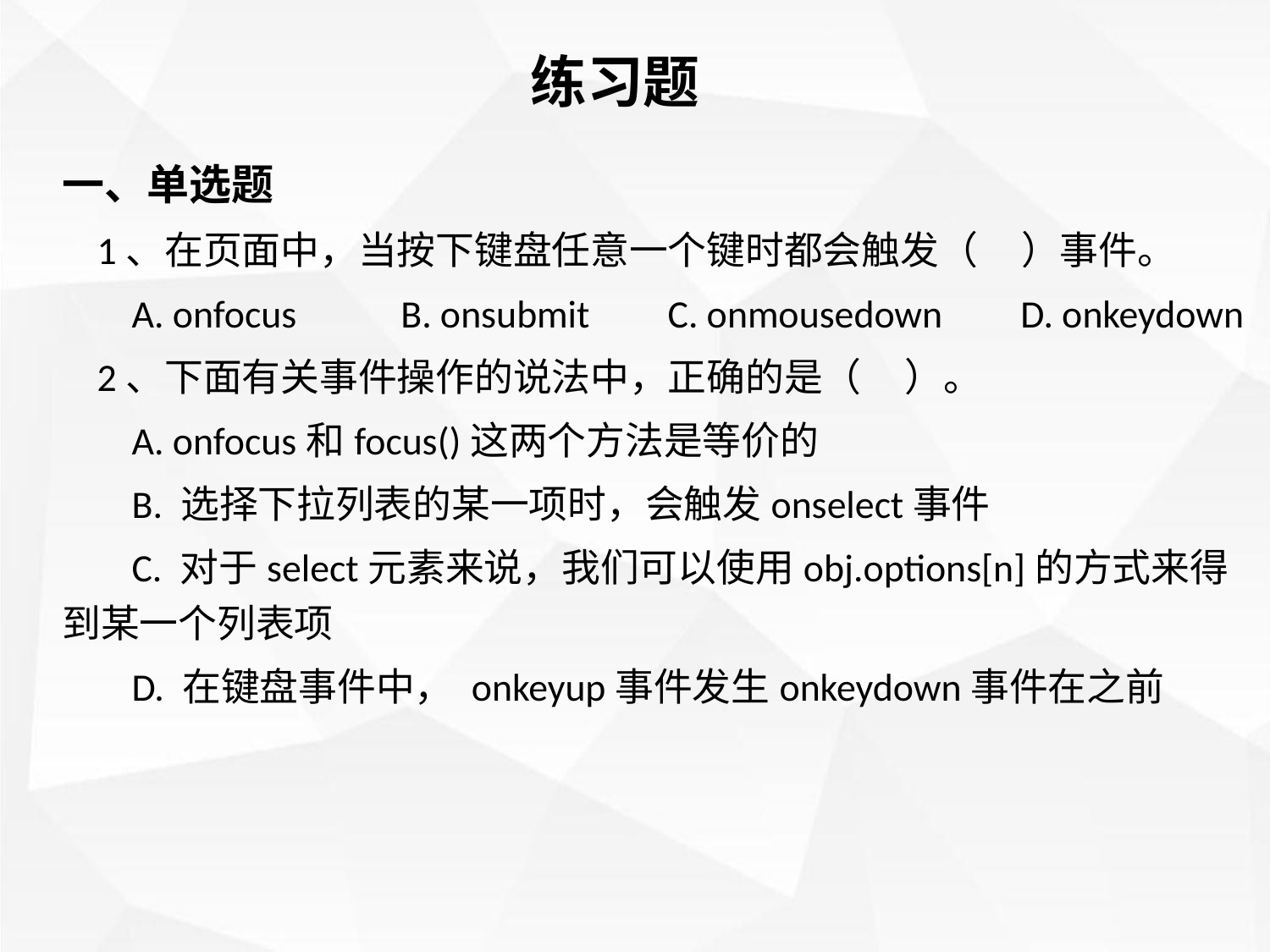

练习题
一、单选题
    1、在页面中，当按下键盘任意一个键时都会触发（     ）事件。
        A. onfocus            B. onsubmit         C. onmousedown         D. onkeydown
    2、下面有关事件操作的说法中，正确的是（     ）。
        A. onfocus和focus()这两个方法是等价的
        B. 选择下拉列表的某一项时，会触发onselect事件
        C. 对于select元素来说，我们可以使用obj.options[n]的方式来得到某一个列表项
        D. 在键盘事件中， onkeyup事件发生onkeydown事件在之前